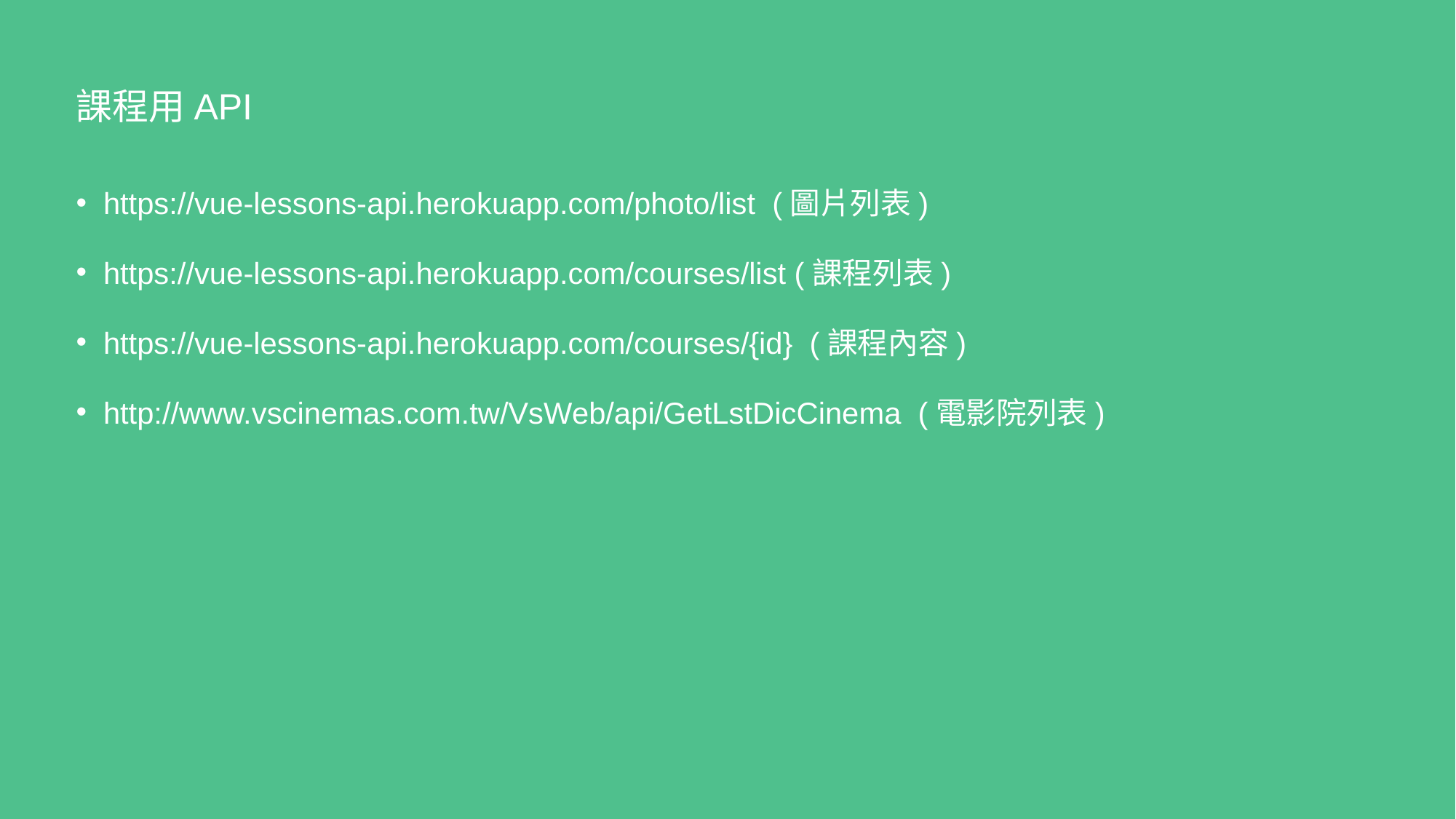

# 課程用API
https://vue-lessons-api.herokuapp.com/photo/list  (圖片列表)
https://vue-lessons-api.herokuapp.com/courses/list (課程列表)
https://vue-lessons-api.herokuapp.com/courses/{id}  (課程內容)
http://www.vscinemas.com.tw/VsWeb/api/GetLstDicCinema  (電影院列表)